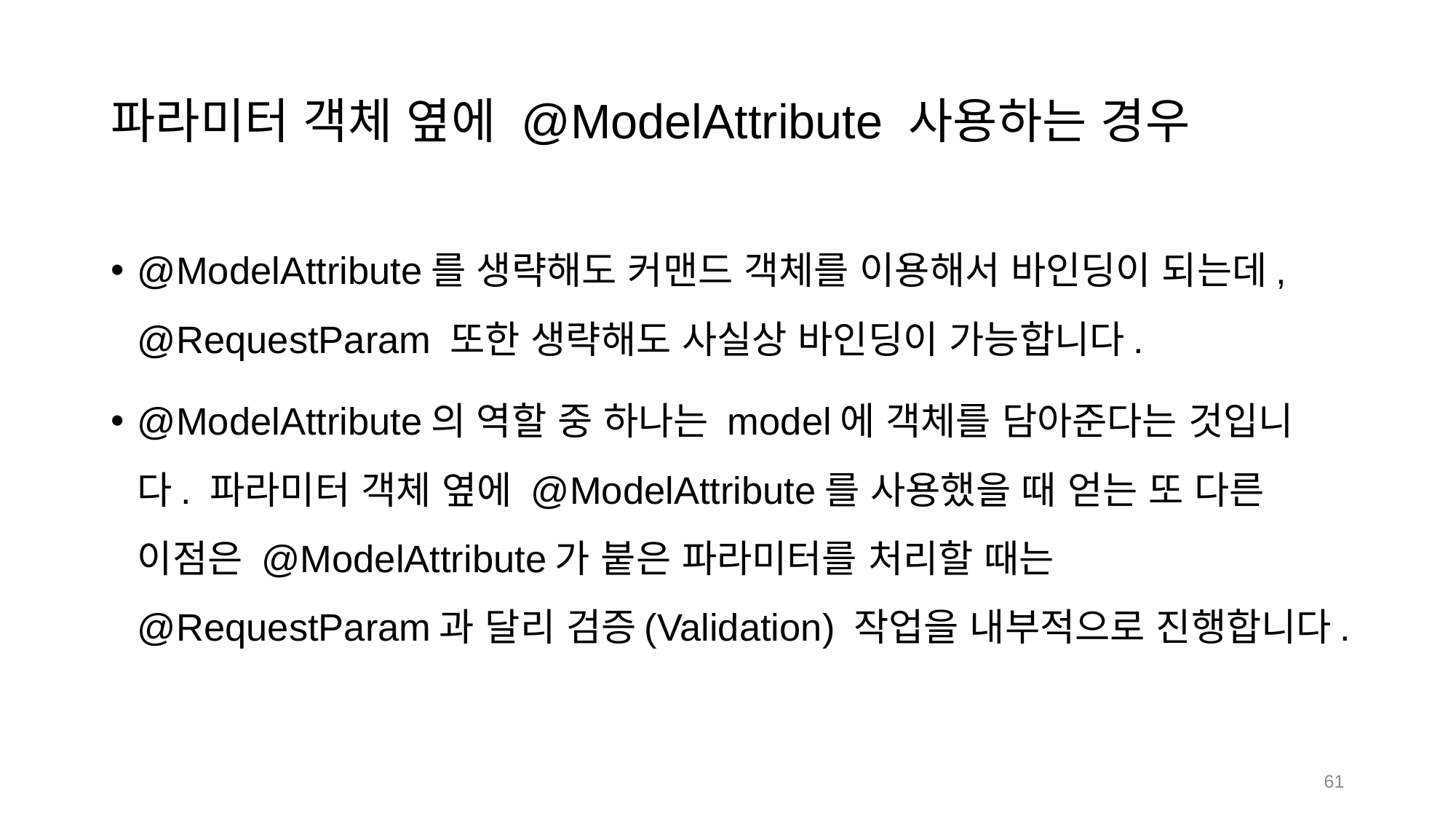

# 파라미터 객체 옆에 @ModelAttribute 사용하는 경우
@ModelAttribute를 생략해도 커맨드 객체를 이용해서 바인딩이 되는데, @RequestParam 또한 생략해도 사실상 바인딩이 가능합니다.
@ModelAttribute의 역할 중 하나는 model에 객체를 담아준다는 것입니다. 파라미터 객체 옆에 @ModelAttribute를 사용했을 때 얻는 또 다른 이점은 @ModelAttribute가 붙은 파라미터를 처리할 때는 @RequestParam과 달리 검증(Validation) 작업을 내부적으로 진행합니다.
61